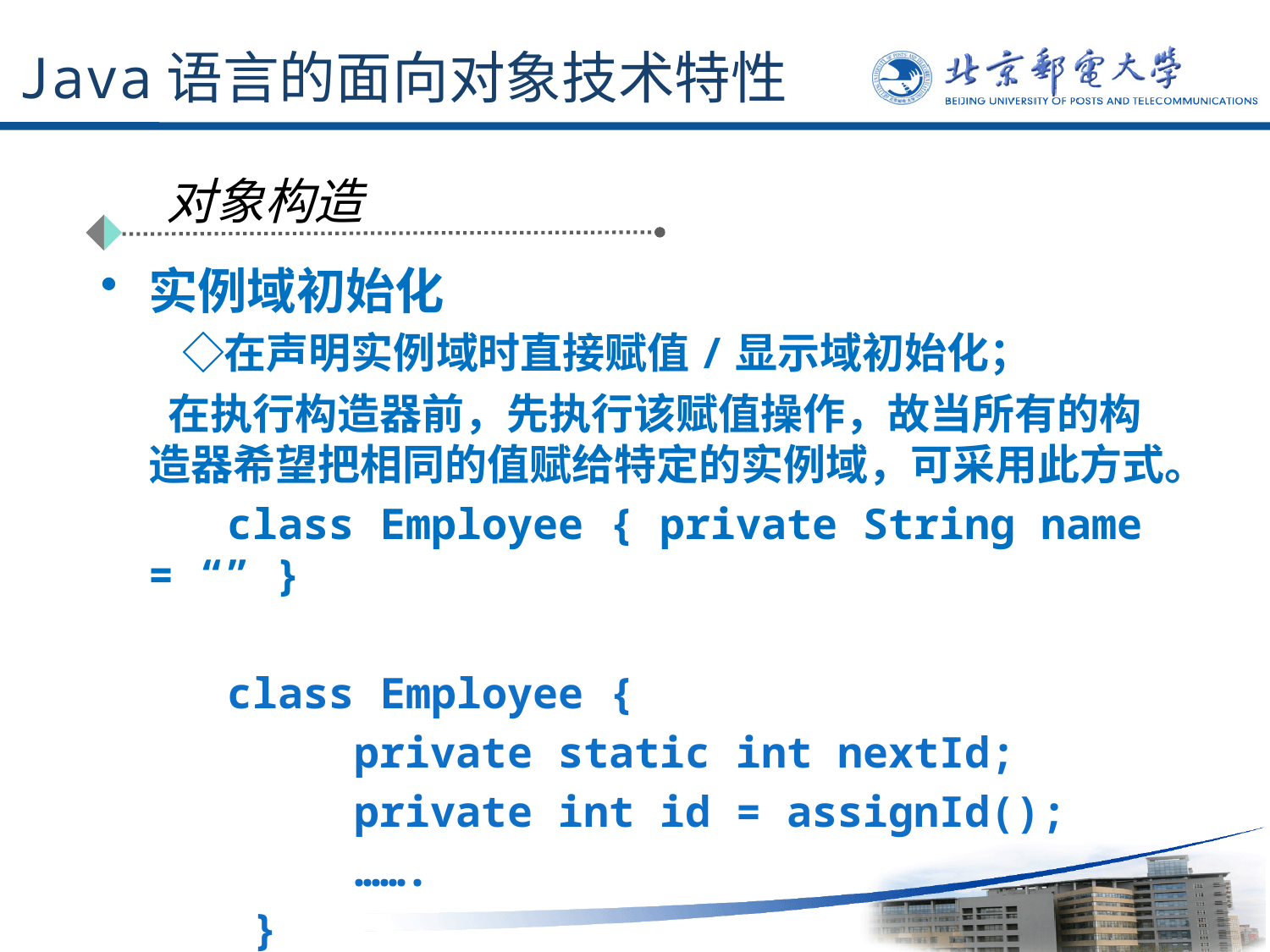

# Java语言的面向对象技术特性

对象构造

实例域初始化
   ◇在声明实例域时直接赋值/显示域初始化；
      在执行构造器前，先执行该赋值操作，故当所有的构造器希望把相同的值赋给特定的实例域，可采用此方式。
     class Employee { private String name = “” }

     class Employee {
          private static int nextId;
          private int id = assignId();
          …….
      }